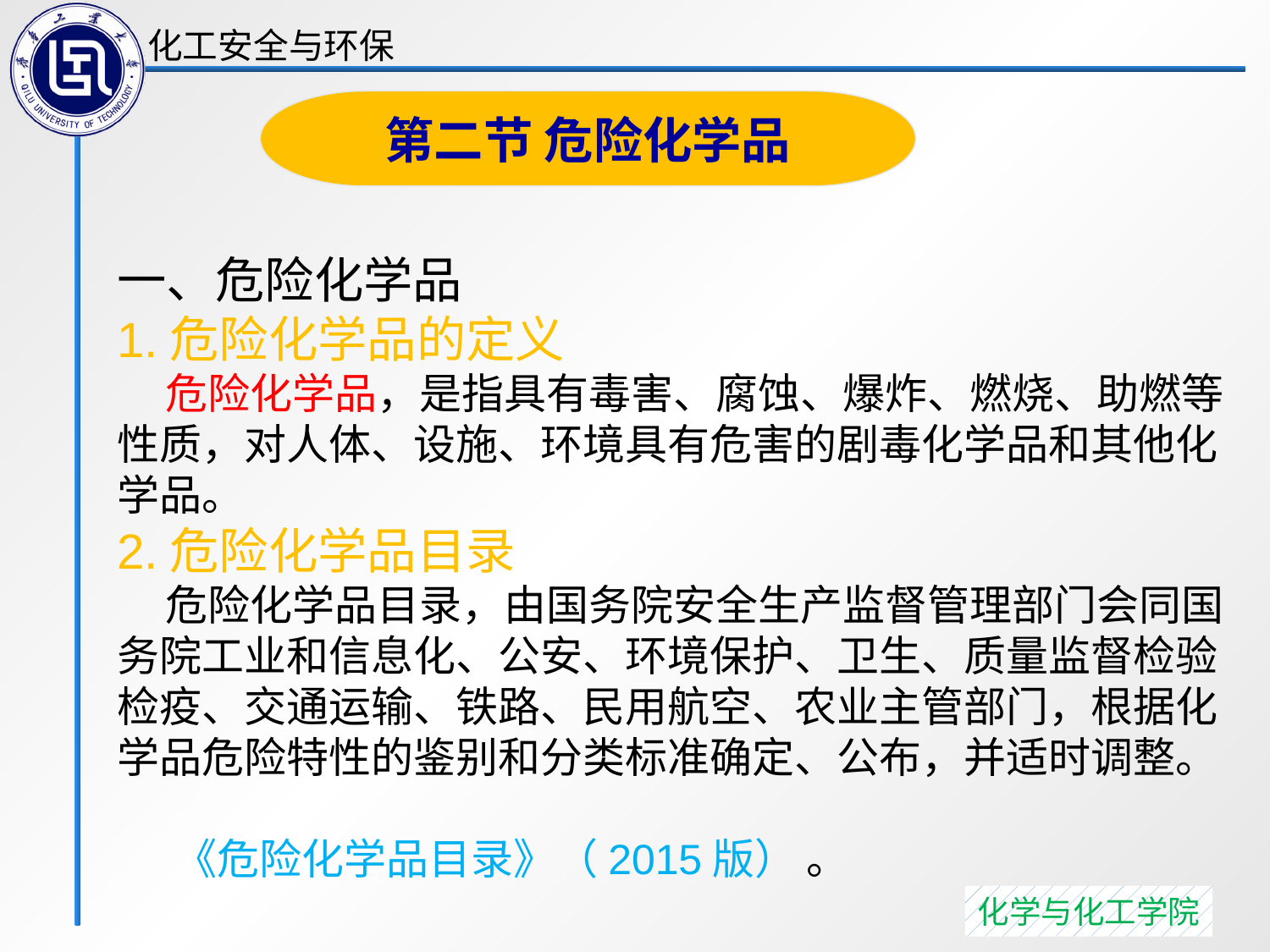

第二节 危险化学品
一、危险化学品
1.危险化学品的定义
    危险化学品，是指具有毒害、腐蚀、爆炸、燃烧、助燃等性质，对人体、设施、环境具有危害的剧毒化学品和其他化学品。
2.危险化学品目录
    危险化学品目录，由国务院安全生产监督管理部门会同国务院工业和信息化、公安、环境保护、卫生、质量监督检验检疫、交通运输、铁路、民用航空、农业主管部门，根据化学品危险特性的鉴别和分类标准确定、公布，并适时调整。
     《危险化学品目录》（2015版） 。